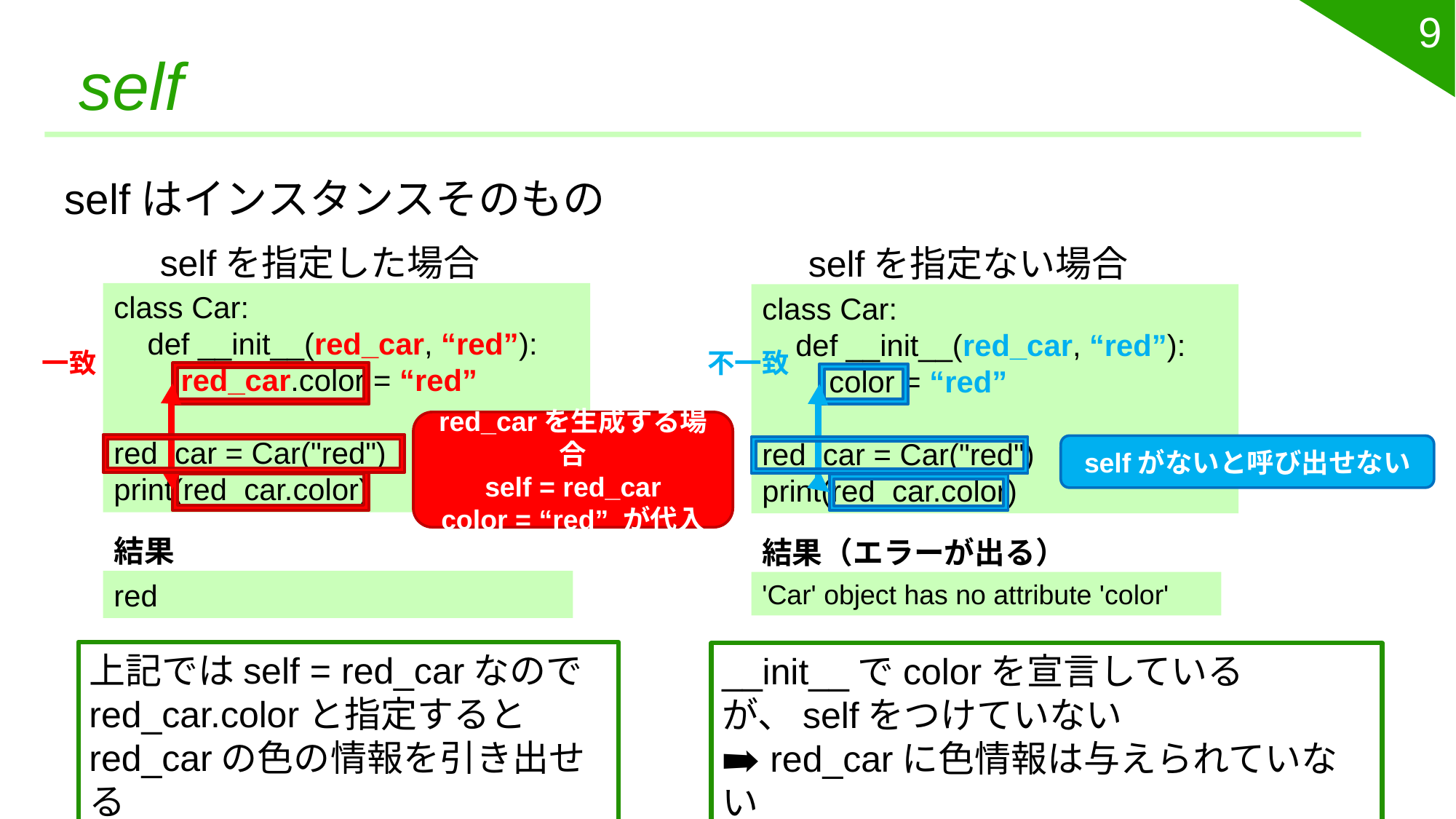

9
# self
selfはインスタンスそのもの

selfを指定した場合
selfを指定ない場合
class Car:
    def __init__(red_car, “red”):
        red_car.color = “red”

red_car = Car("red")
print(red_car.color)
class Car:
    def __init__(red_car, “red”):
        color = “red”

red_car = Car("red")
print(red_car.color)
一致
不一致

red_carを生成する場合
self = red_car
color = “red” が代入

selfがないと呼び出せない

結果
結果（エラーが出る）
red
'Car' object has no attribute 'color'
上記ではself = red_carなので
red_car.colorと指定すると
red_carの色の情報を引き出せる
__init__でcolorを宣言しているが、selfをつけていない
➡ red_carに色情報は与えられていない